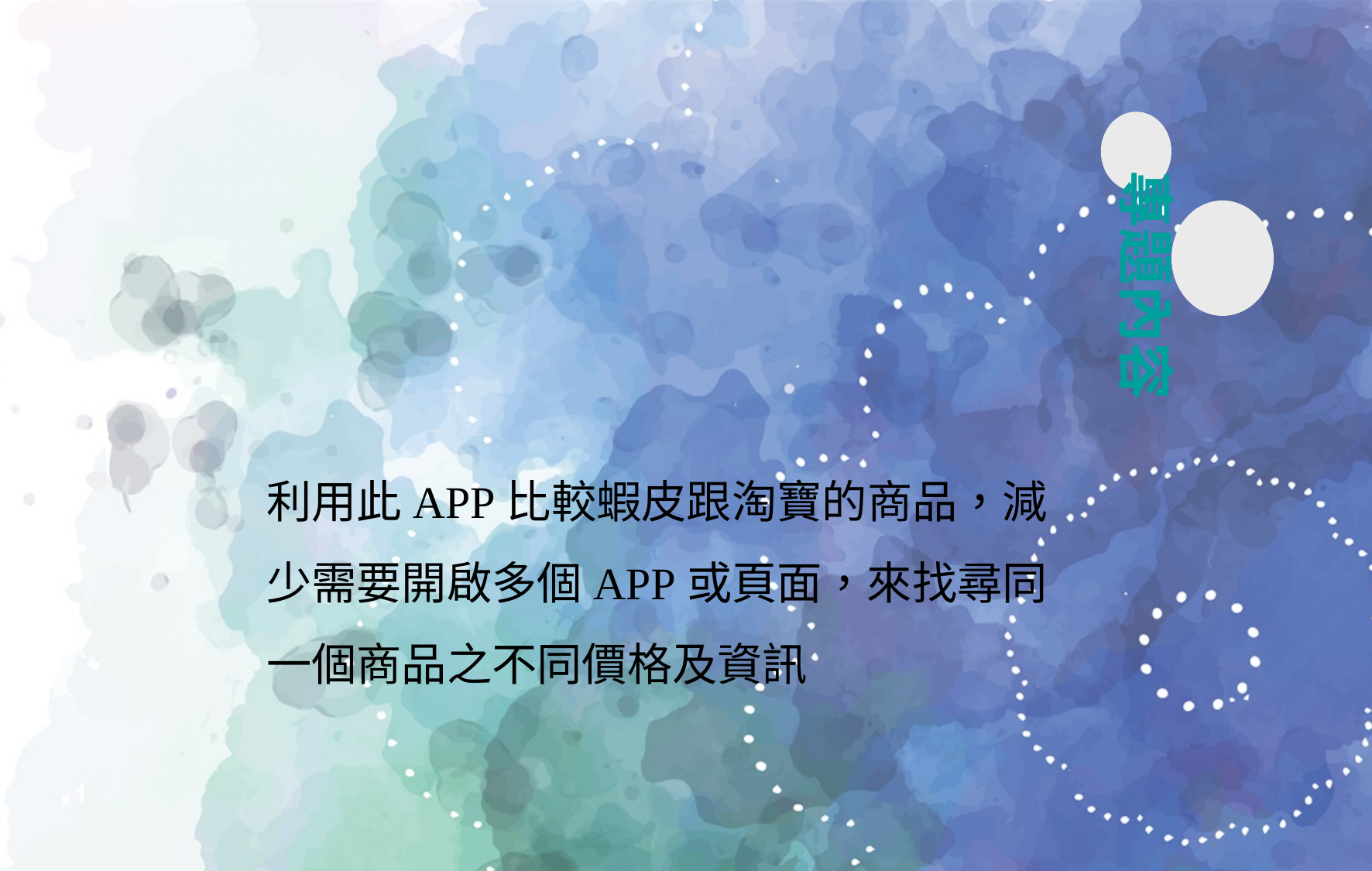

專題內容

利用此APP比較蝦皮跟淘寶的商品，減少需要開啟多個APP或頁面，來找尋同一個商品之不同價格及資訊